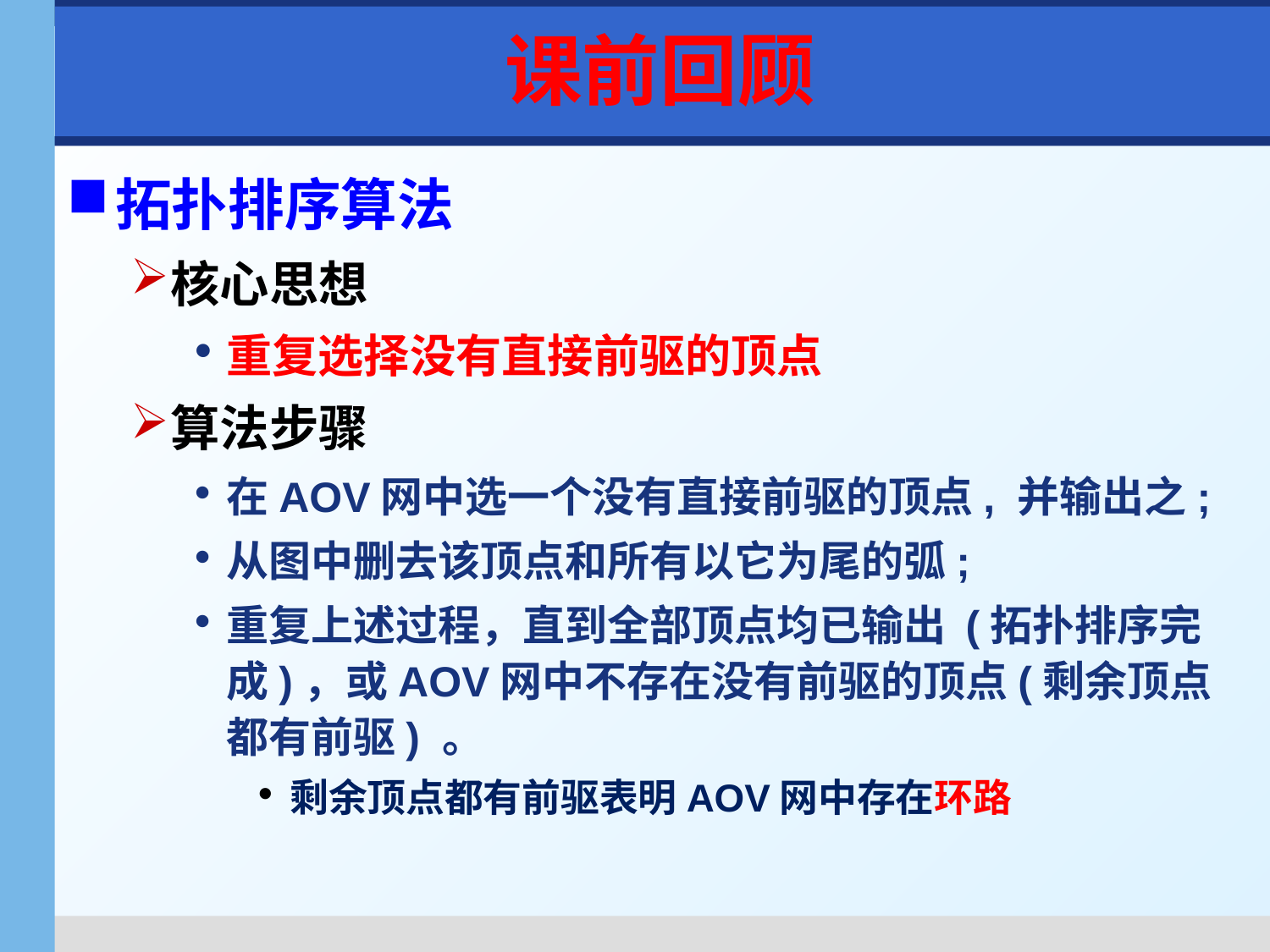

课前回顾
拓扑排序算法
核心思想
重复选择没有直接前驱的顶点
算法步骤
在AOV网中选一个没有直接前驱的顶点, 并输出之;
从图中删去该顶点和所有以它为尾的弧;
重复上述过程，直到全部顶点均已输出 (拓扑排序完成)，或AOV网中不存在没有前驱的顶点(剩余顶点都有前驱) 。
剩余顶点都有前驱表明AOV网中存在环路